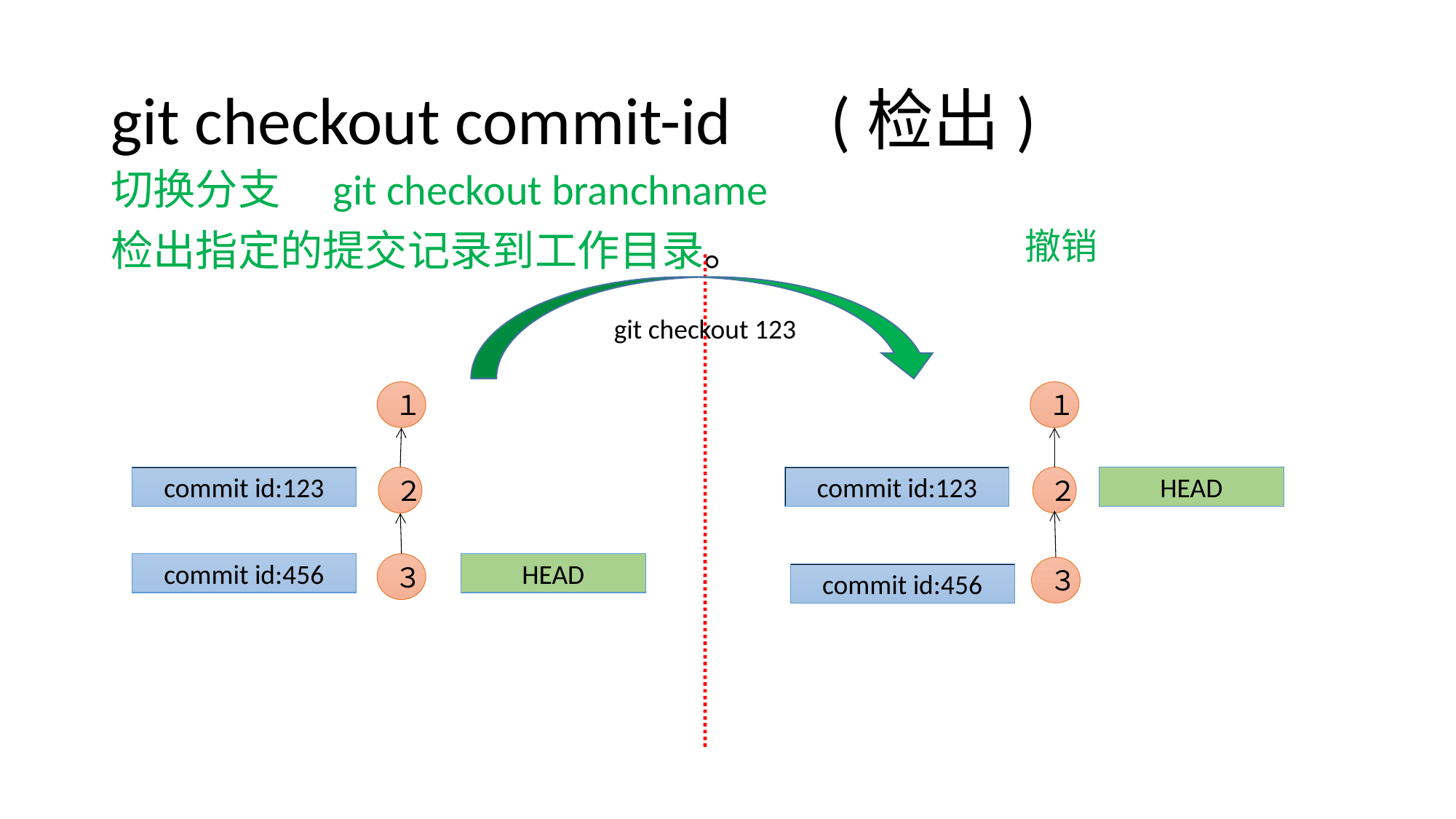

# git checkout commit-id　(检出)
切换分支　git checkout branchname
检出指定的提交记录到工作目录。

撤销
git checkout 123
１
commit id:123
２
commit id:456
３
１
commit id:123
２
HEAD
HEAD
３
commit id:456